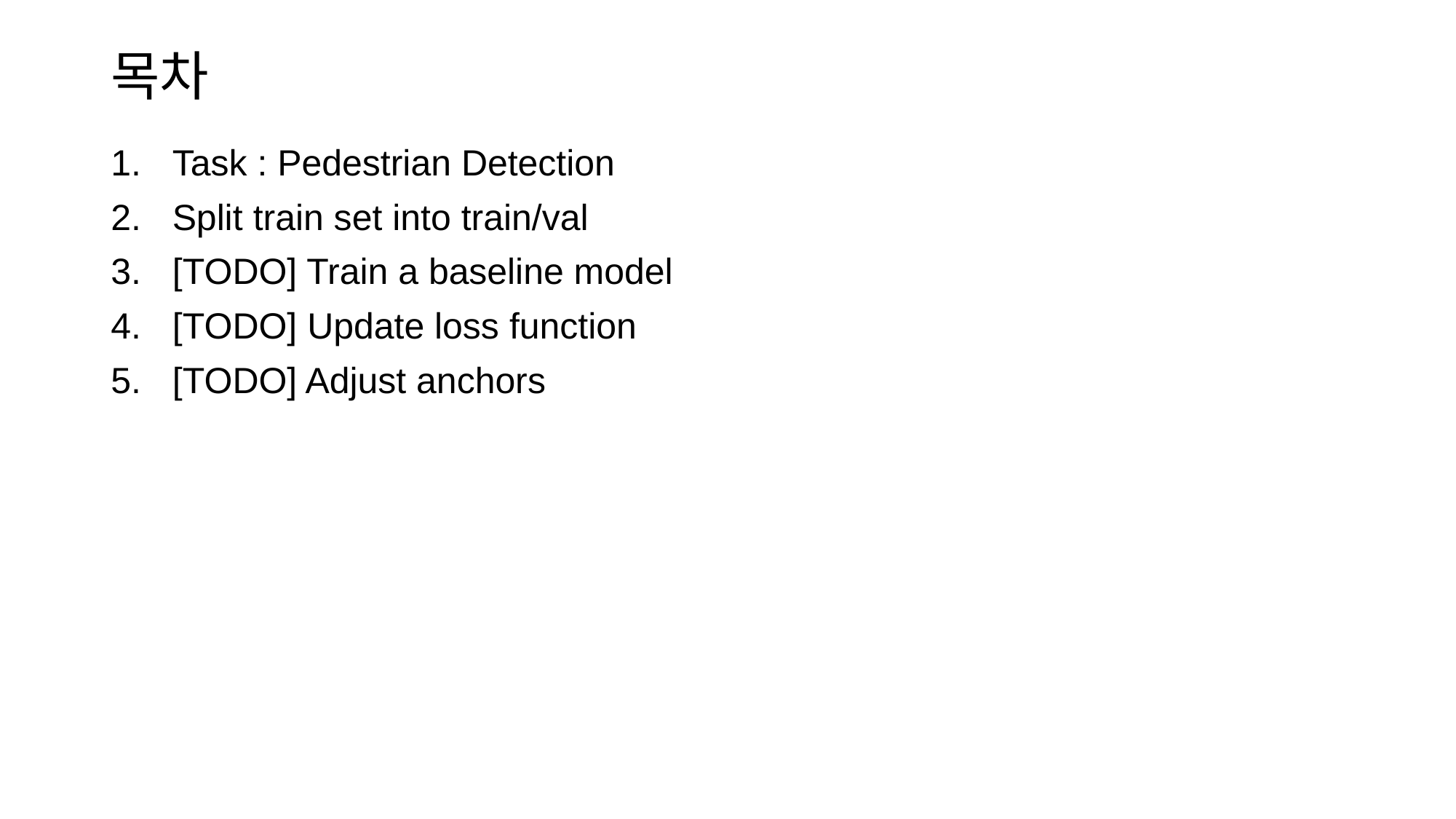

# 목차
Task : Pedestrian Detection
Split train set into train/val
[TODO] Train a baseline model
[TODO] Update loss function
[TODO] Adjust anchors